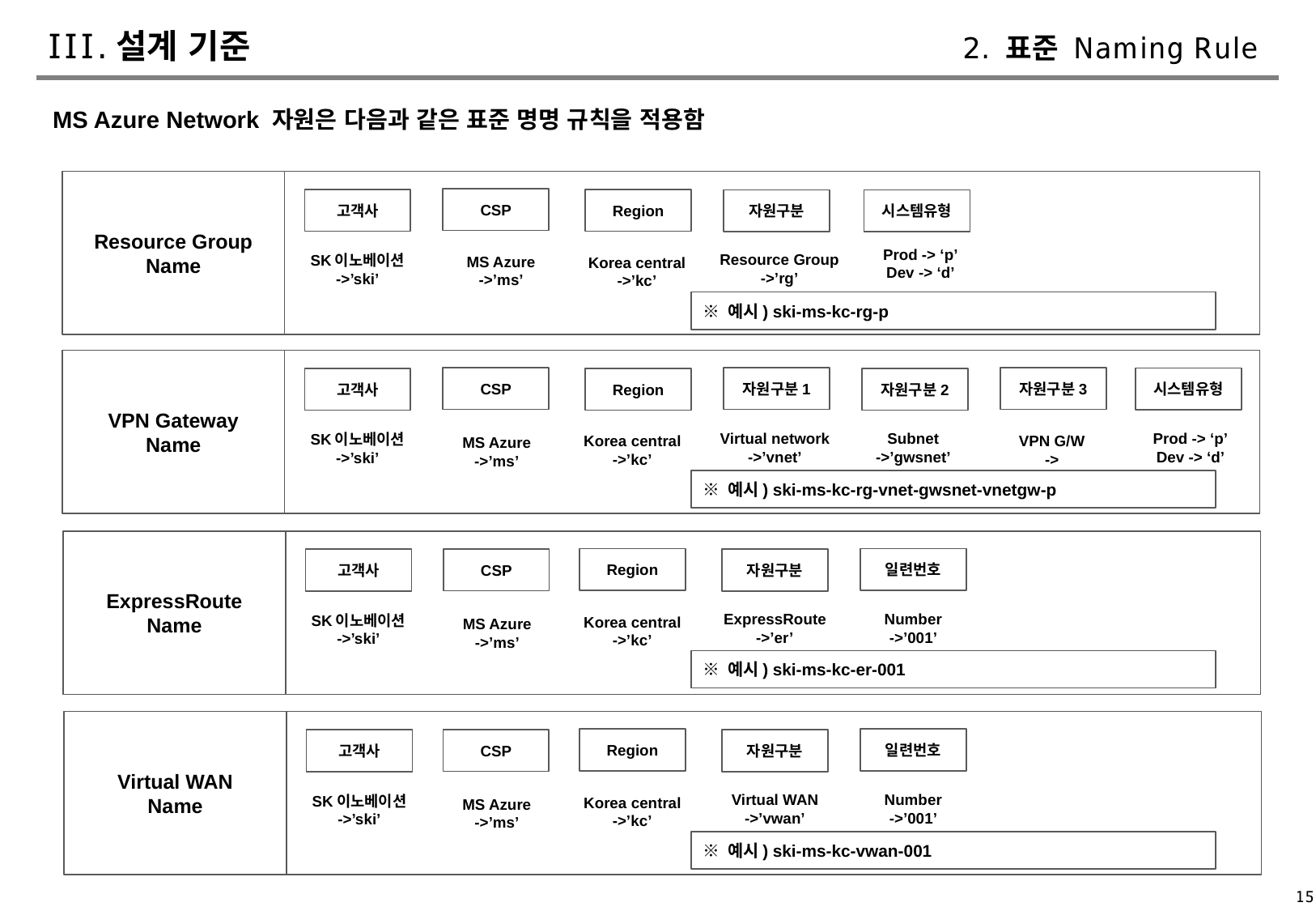

# III.설계 기준
2. 표준 Naming Rule
MS Azure Network 자원은 다음과 같은 표준 명명 규칙을 적용함
Resource Group
Name

CSP
고객사
Region
시스템유형
자원구분
Prod -> ‘p’
Dev -> ‘d’
Resource Group
->’rg’
SK이노베이션
->’ski’
MS Azure
->’ms’
Korea central
->’kc’
※ 예시) ski-ms-kc-rg-p
VPN Gateway
Name

CSP
자원구분1
자원구분3
시스템유형
고객사
Region
자원구분2
Virtual network
->’vnet’
Subnet
->’gwsnet’
Prod -> ‘p’
Dev -> ‘d’
SK이노베이션
->’ski’
Korea central
->’kc’
VPN G/W
->
MS Azure
->’ms’
※ 예시) ski-ms-kc-rg-vnet-gwsnet-vnetgw-p
ExpressRoute
Name

Region
일련번호
CSP
고객사
자원구분
ExpressRoute
->’er’
Number
->’001’
SK이노베이션
->’ski’
Korea central
->’kc’
MS Azure
->’ms’
※ 예시) ski-ms-kc-er-001
Virtual WAN
Name

Region
일련번호
CSP
고객사
자원구분
Virtual WAN
->’vwan’
Number
->’001’
SK이노베이션
->’ski’
Korea central
->’kc’
MS Azure
->’ms’
※ 예시) ski-ms-kc-vwan-001
15